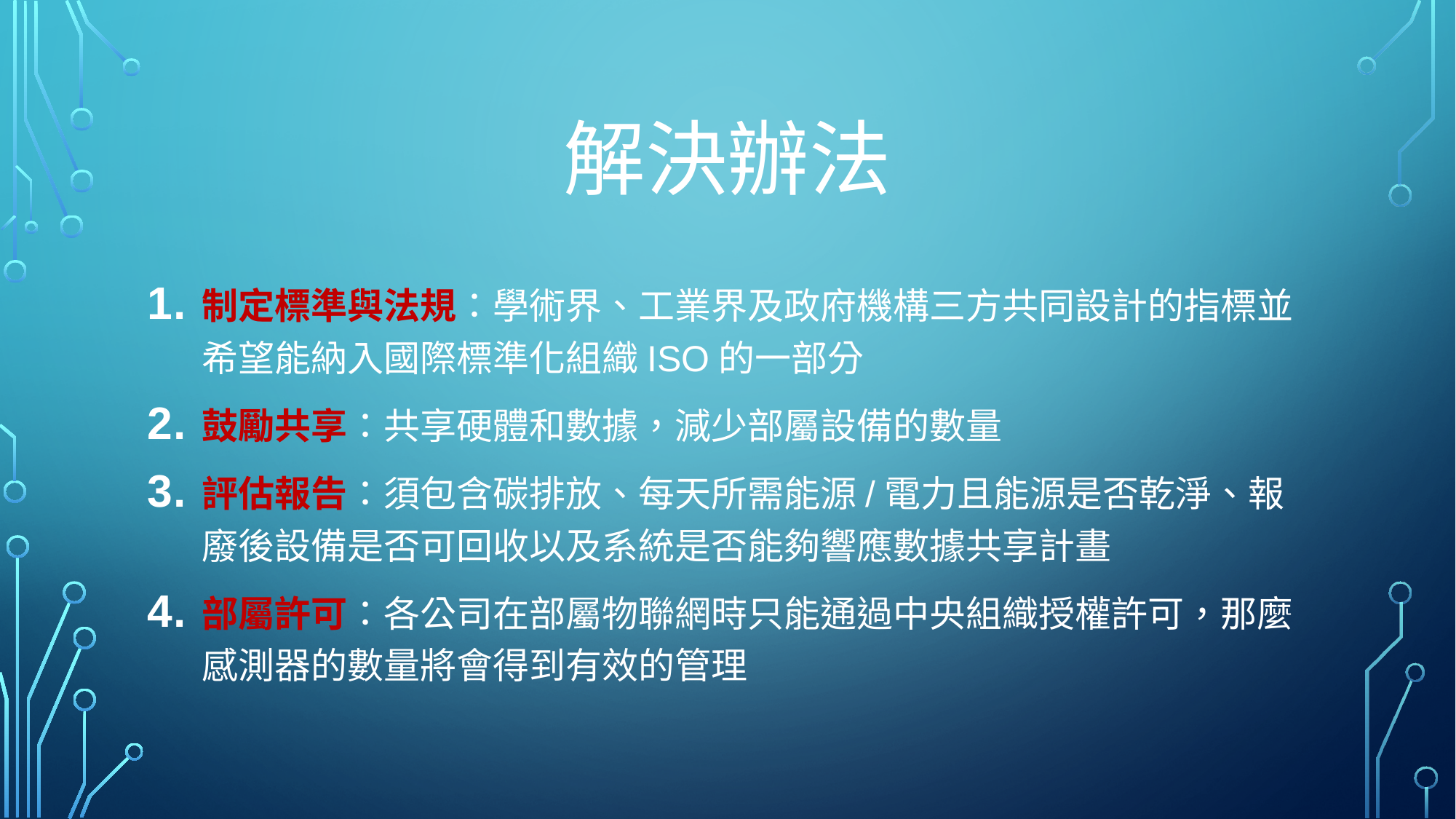

# 解決辦法
制定標準與法規：學術界、工業界及政府機構三方共同設計的指標並希望能納入國際標準化組織ISO的一部分
鼓勵共享：共享硬體和數據，減少部屬設備的數量
評估報告：須包含碳排放、每天所需能源/電力且能源是否乾淨、報廢後設備是否可回收以及系統是否能夠響應數據共享計畫
部屬許可：各公司在部屬物聯網時只能通過中央組織授權許可，那麼感測器的數量將會得到有效的管理